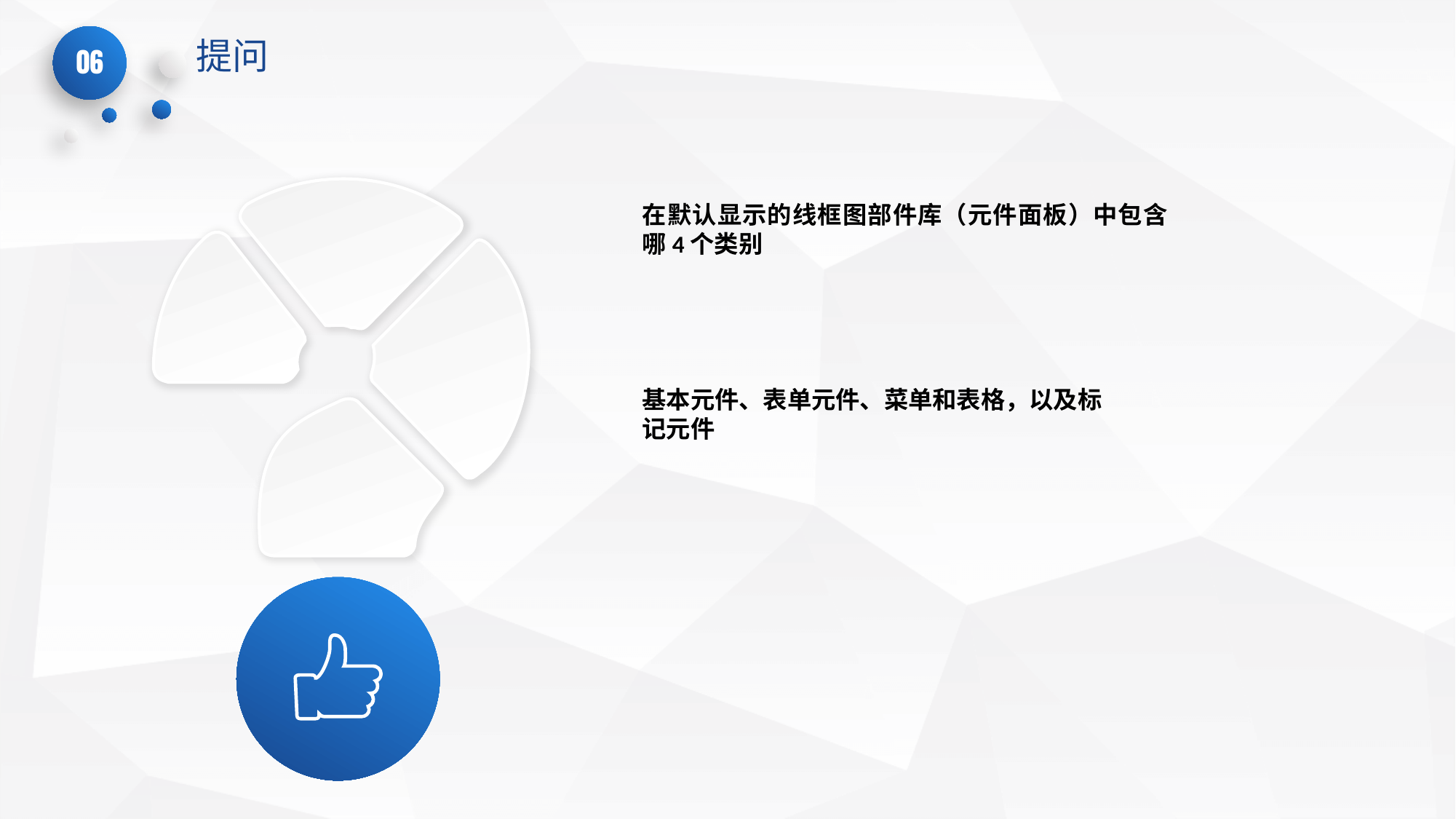

06
提问

在默认显示的线框图部件库（元件面板）中包含哪4个类别

基本元件、表单元件、菜单和表格，以及标记元件